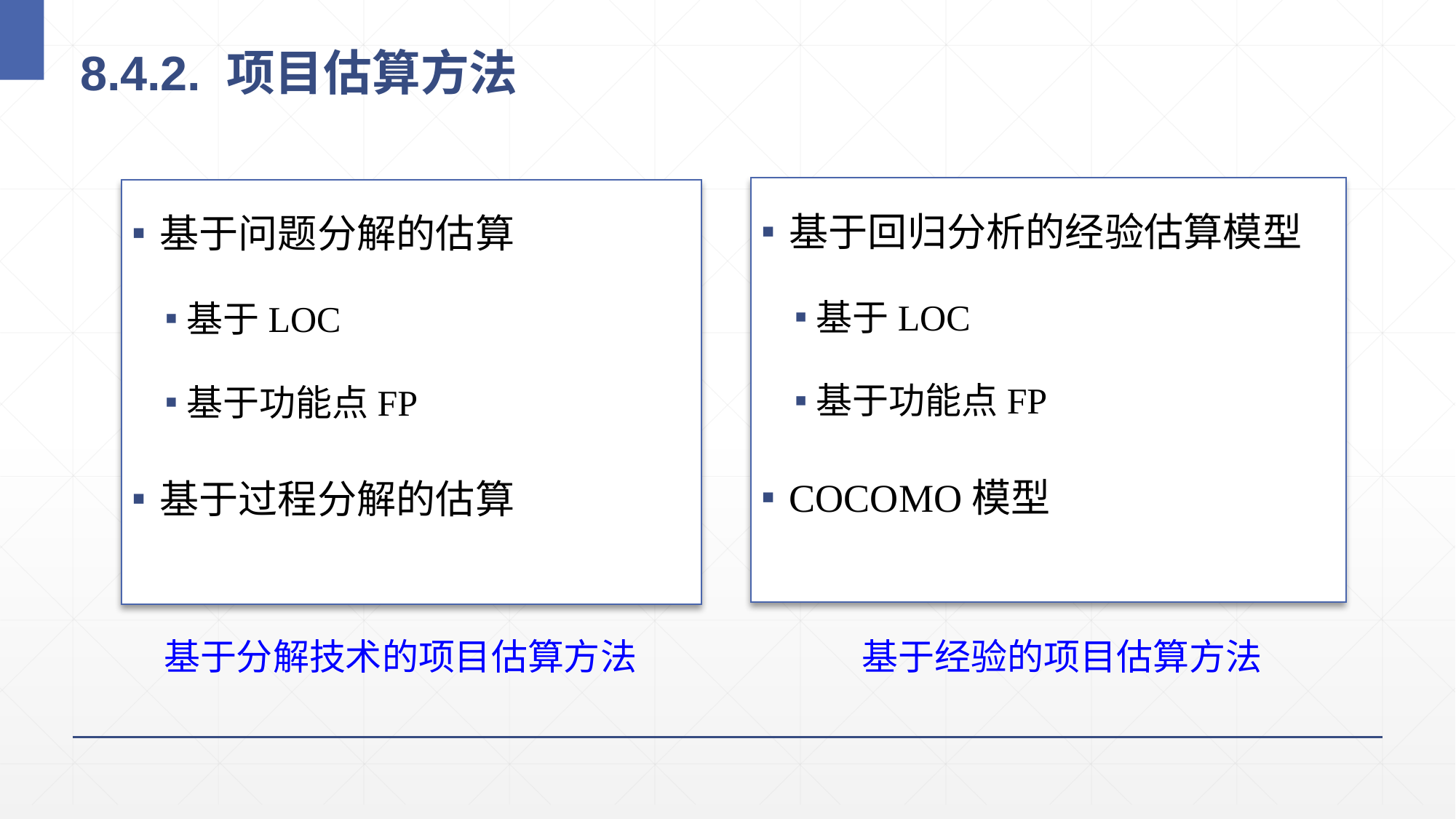

# 8.4.2. 项目估算方法
基于回归分析的经验估算模型
基于LOC
基于功能点FP
COCOMO模型
基于问题分解的估算
基于LOC
基于功能点FP
基于过程分解的估算
基于分解技术的项目估算方法
基于经验的项目估算方法